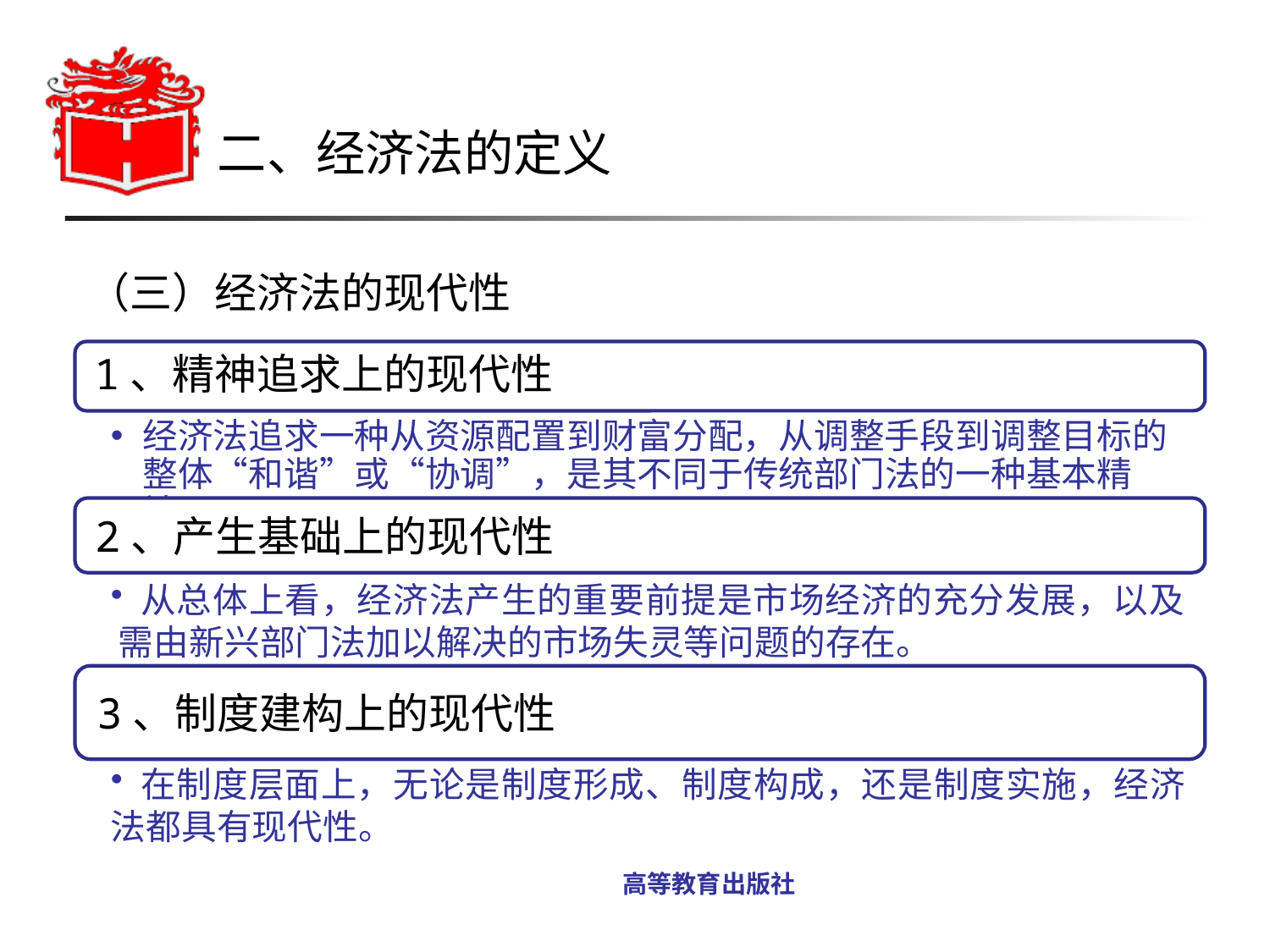

二、经济法的定义
（三）经济法的现代性

1、精神追求上的现代性
经济法追求一种从资源配置到财富分配，从调整手段到调整目标的整体“和谐”或“协调”，是其不同于传统部门法的一种基本精神。
2、产生基础上的现代性
 从总体上看，经济法产生的重要前提是市场经济的充分发展，以及
 需由新兴部门法加以解决的市场失灵等问题的存在。
3、制度建构上的现代性
 在制度层面上，无论是制度形成、制度构成，还是制度实施，经济法都具有现代性。

高等教育出版社